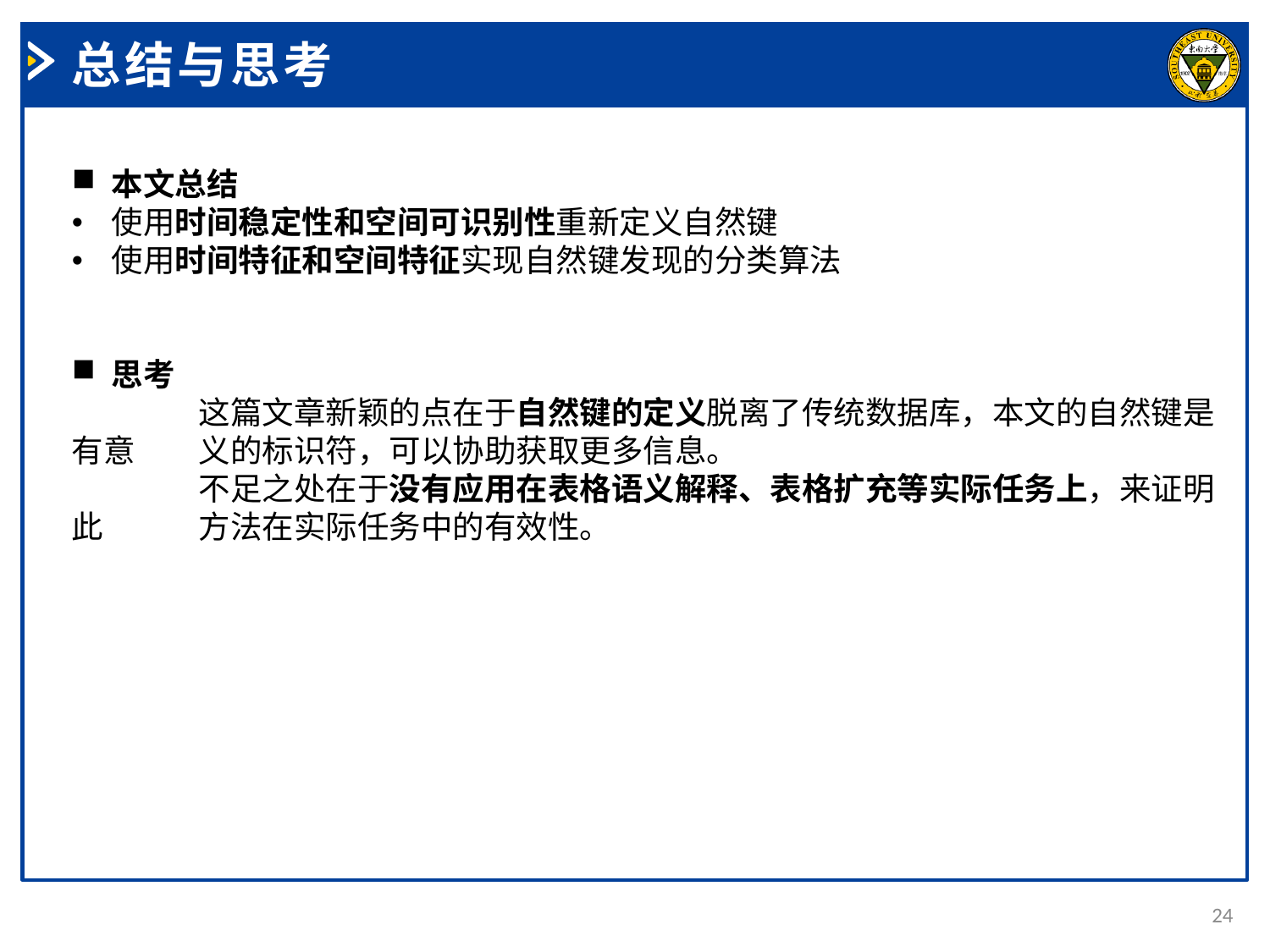

总结与思考
本文总结
使用时间稳定性和空间可识别性重新定义自然键
使用时间特征和空间特征实现自然键发现的分类算法

思考
	这篇文章新颖的点在于自然键的定义脱离了传统数据库，本文的自然键是有意	义的标识符，可以协助获取更多信息。
	不足之处在于没有应用在表格语义解释、表格扩充等实际任务上，来证明此	方法在实际任务中的有效性。

24